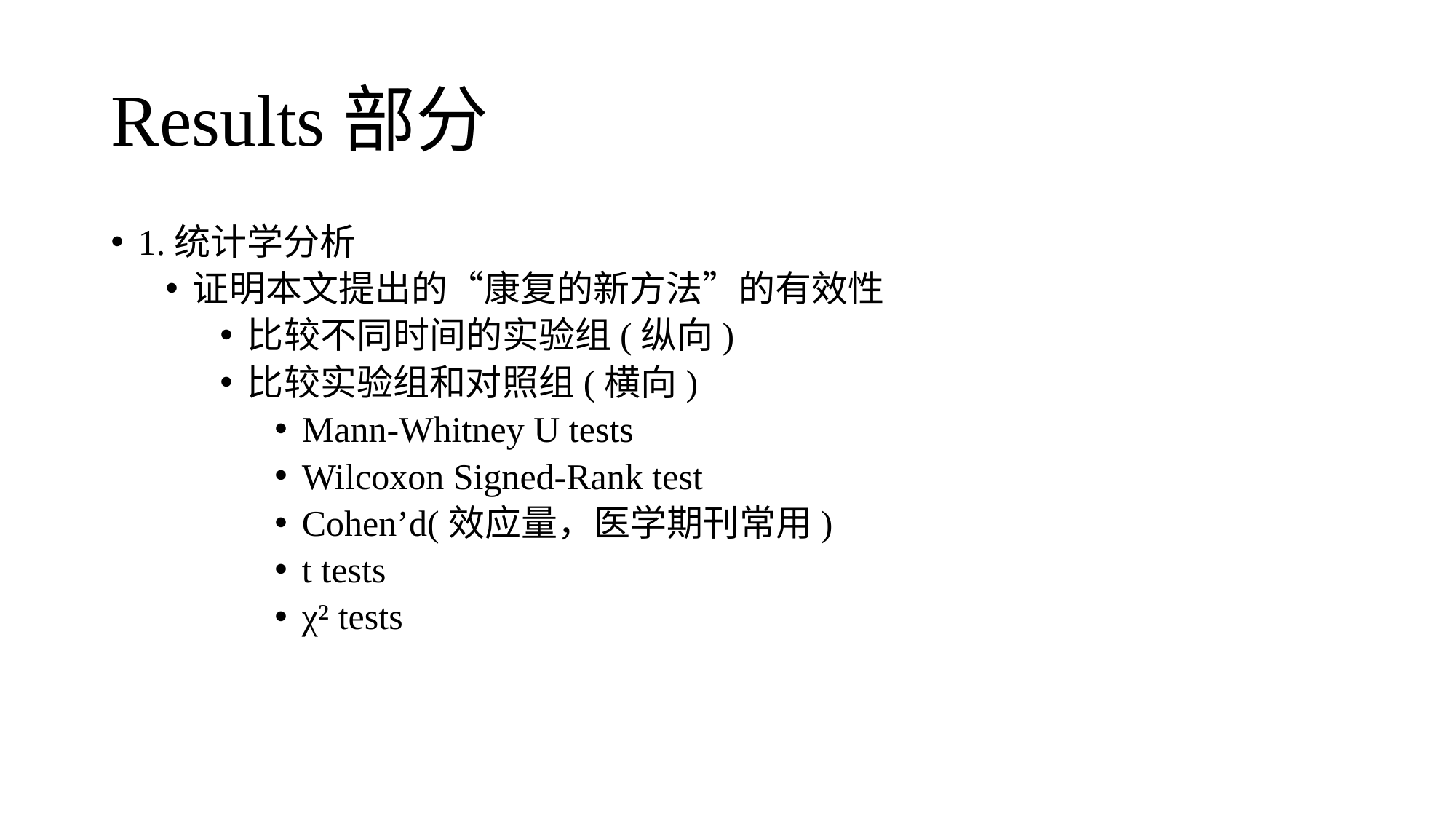

# Results部分
1.统计学分析
证明本文提出的“康复的新方法”的有效性
比较不同时间的实验组(纵向)
比较实验组和对照组(横向)
Mann-Whitney U tests
Wilcoxon Signed-Rank test
Cohen’d(效应量，医学期刊常用)
t tests
χ² tests